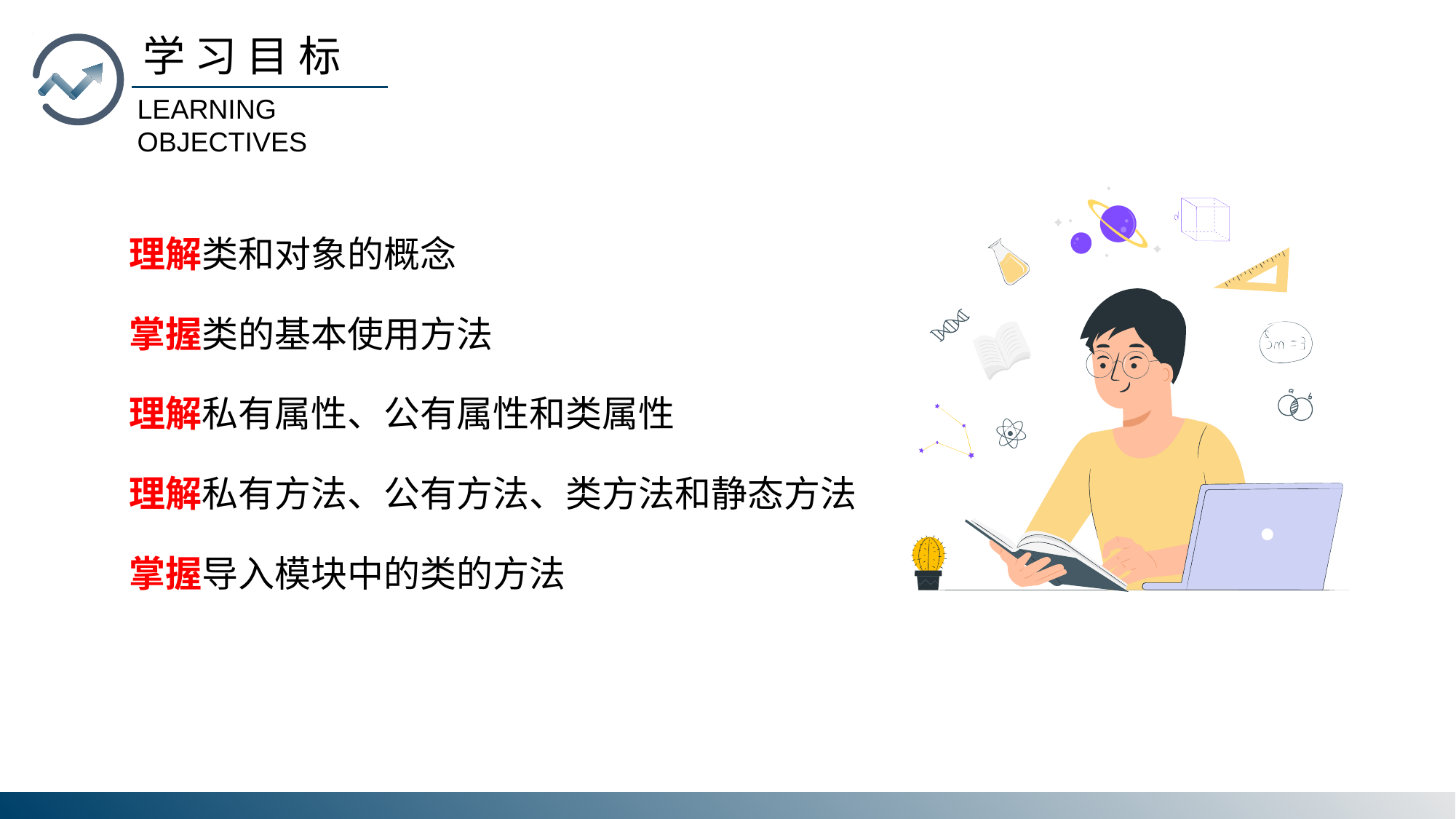

理解类和对象的概念
掌握类的基本使用方法
理解私有属性、公有属性和类属性
理解私有方法、公有方法、类方法和静态方法
掌握导入模块中的类的方法